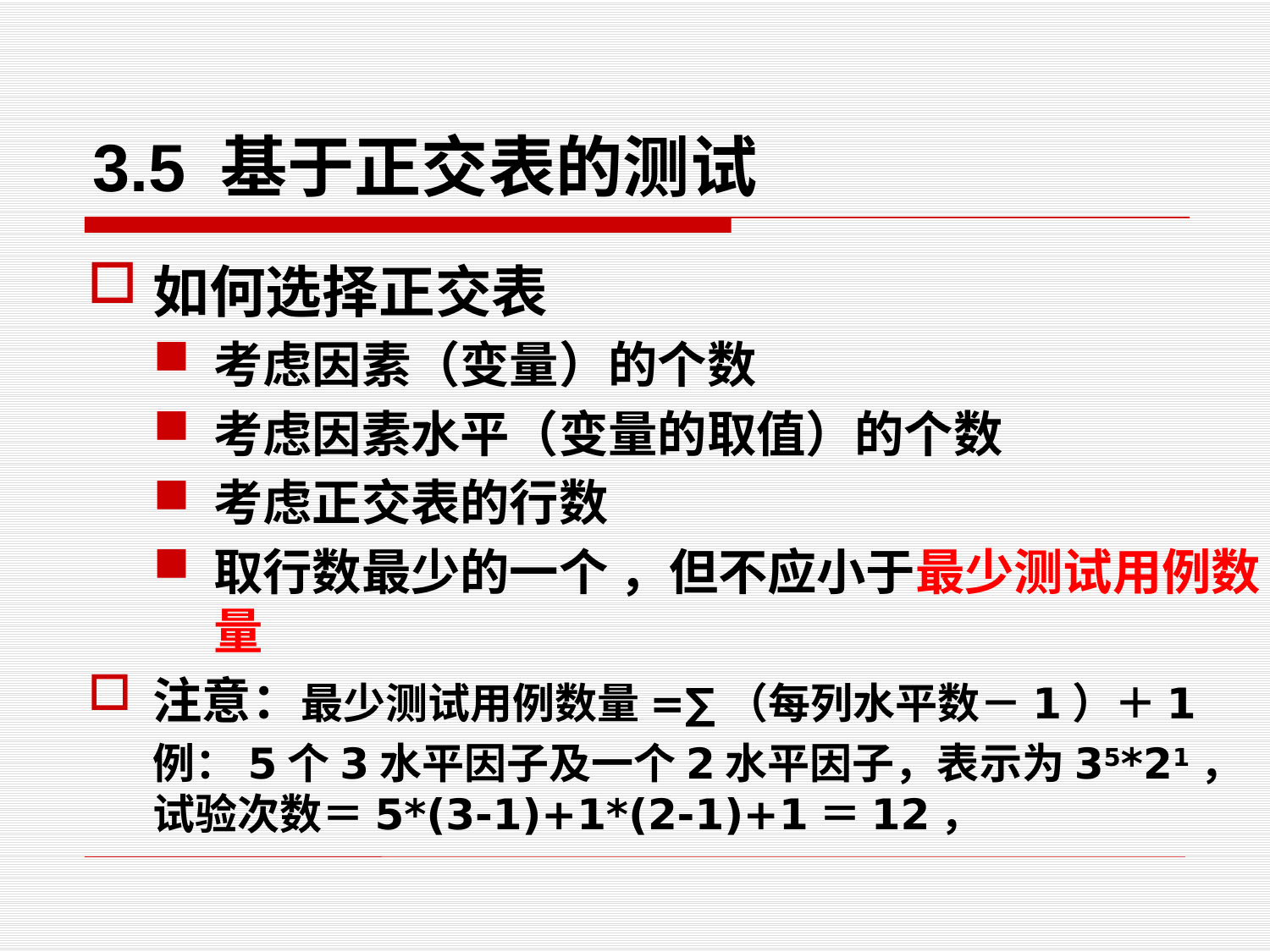

3.5 基于正交表的测试
如何选择正交表
考虑因素（变量）的个数
考虑因素水平（变量的取值）的个数
考虑正交表的行数
取行数最少的一个 ，但不应小于最少测试用例数量
注意：最少测试用例数量=∑（每列水平数－1）＋1
例：5个3水平因子及一个2水平因子，表示为35*21，试验次数＝5*(3-1)+1*(2-1)+1＝12，